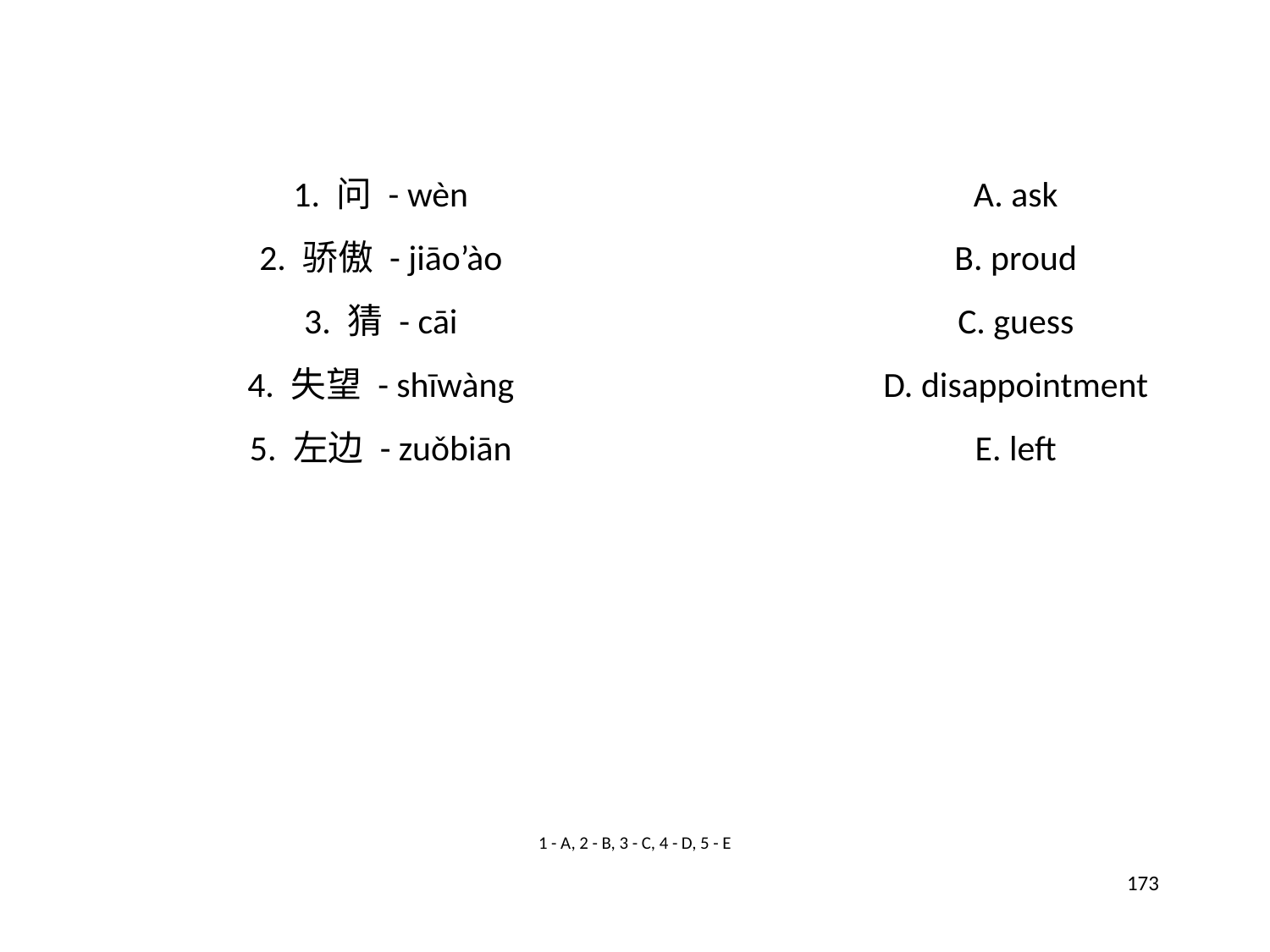

1. 问 - wèn

A. ask

2. 骄傲 - jiāo’ào

B. proud

3. 猜 - cāi

C. guess

4. 失望 - shīwàng

D. disappointment

5. 左边 - zuǒbiān

E. left
1 - A, 2 - B, 3 - C, 4 - D, 5 - E

173